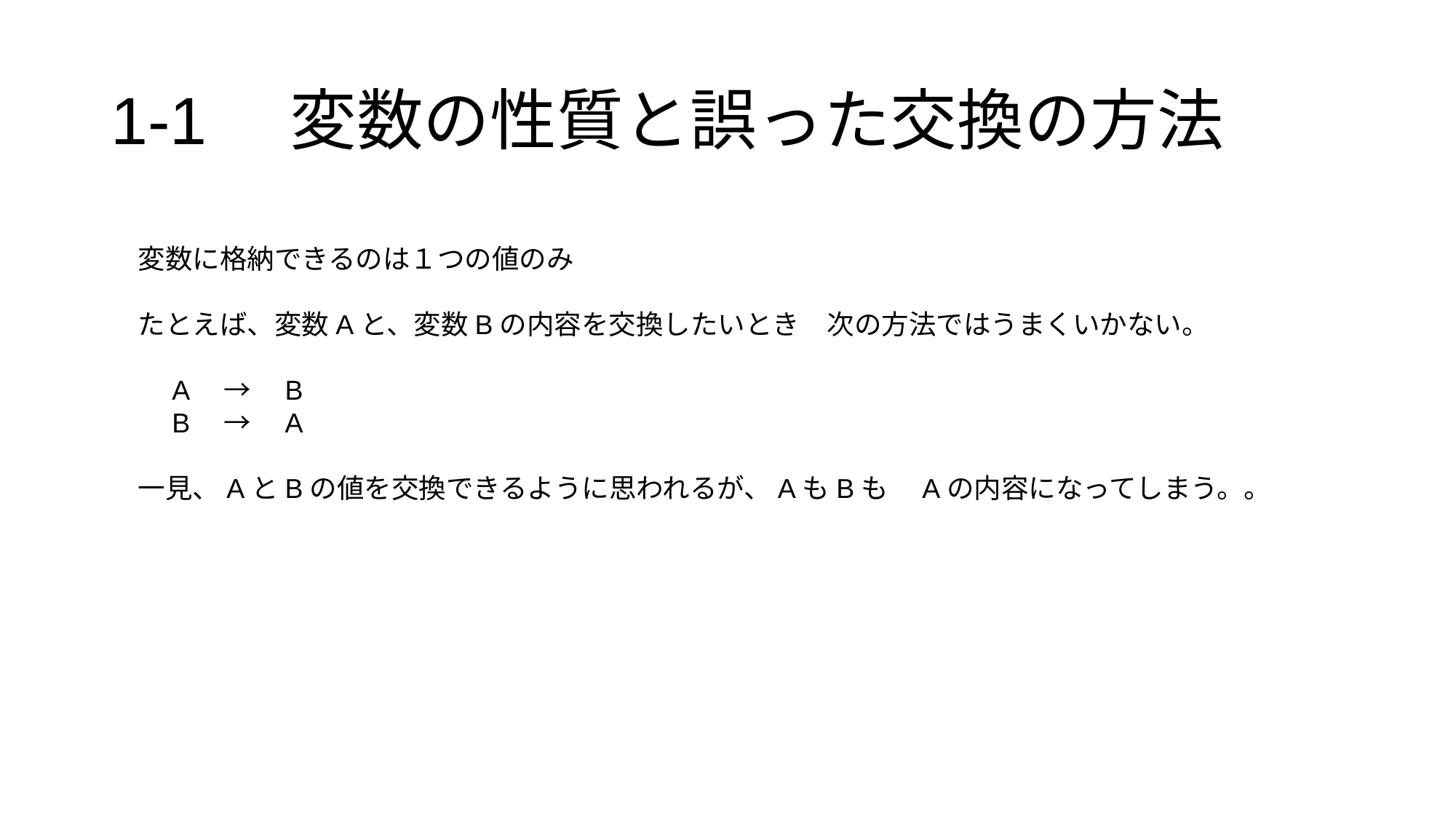

# 1-1　変数の性質と誤った交換の方法
　変数に格納できるのは１つの値のみ

　たとえば、変数Aと、変数Bの内容を交換したいとき　次の方法ではうまくいかない。

　　A　→　B
　　B　→　A

　一見、AとBの値を交換できるように思われるが、AもBも　Aの内容になってしまう。。